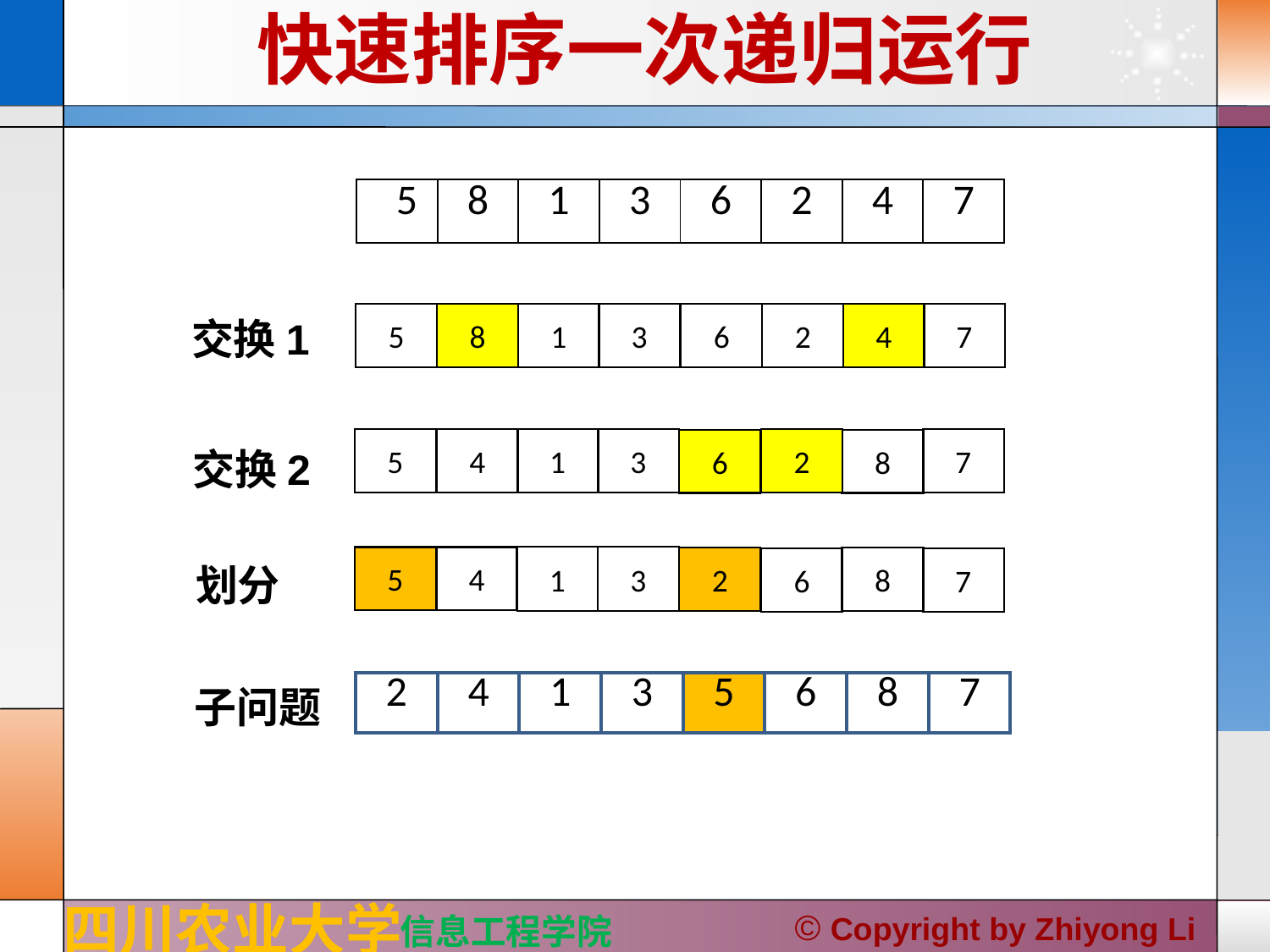

# 快速排序一次递归运行
| 5 | 8 | 1 | 3 | 6 | 2 | 4 | 7 |
| --- | --- | --- | --- | --- | --- | --- | --- |
5
8
1
3
6
2
4
7

交换1
5
4
1
3
2
7
6
8

交换2
1
3
5
4
2
8
6
7

划分
| 2 | 4 | 1 | 3 | 5 | 6 | 8 | 7 |
| --- | --- | --- | --- | --- | --- | --- | --- |

子问题